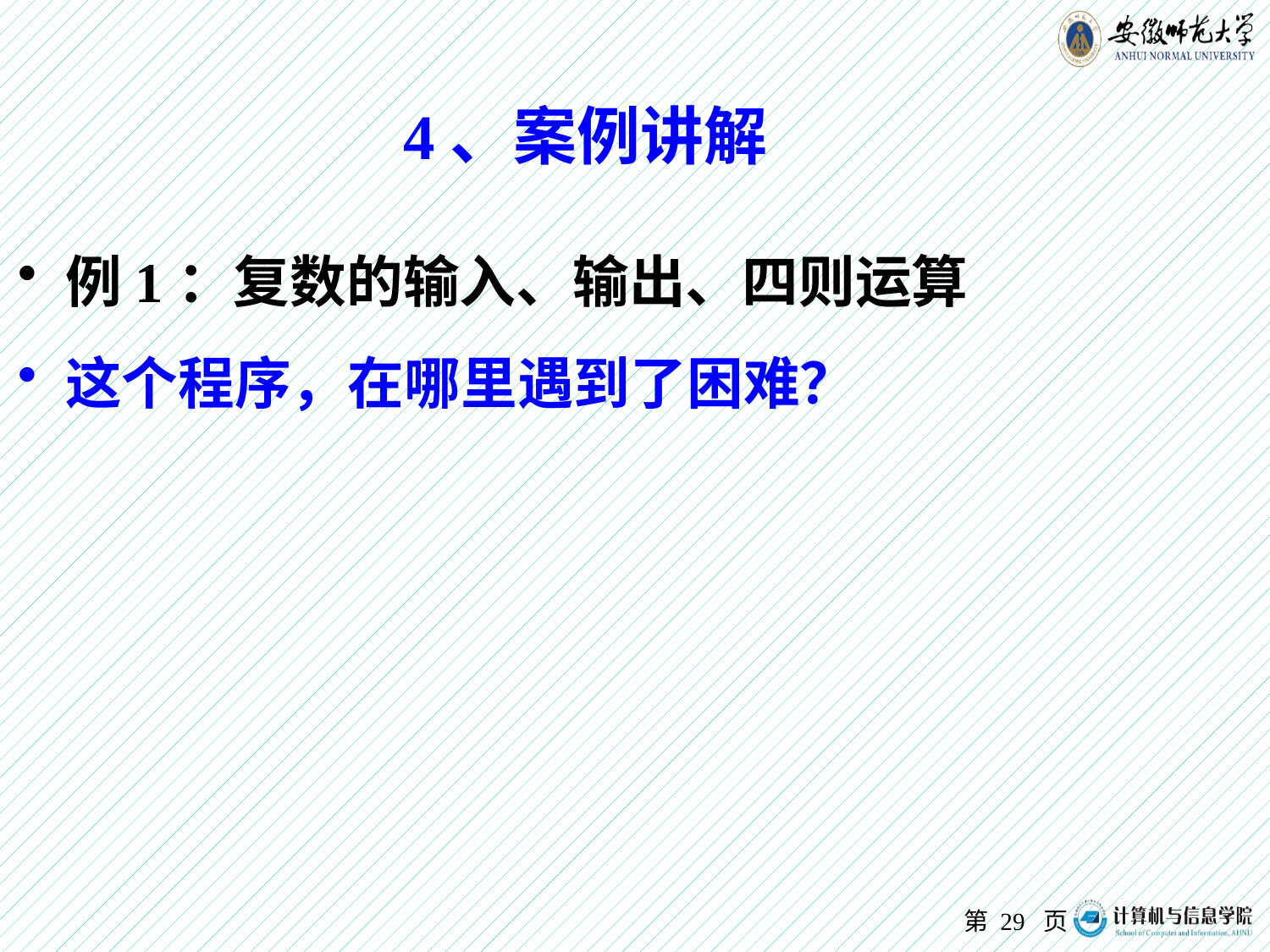

# 4、案例讲解
例1：复数的输入、输出、四则运算
这个程序，在哪里遇到了困难？
第 29  页